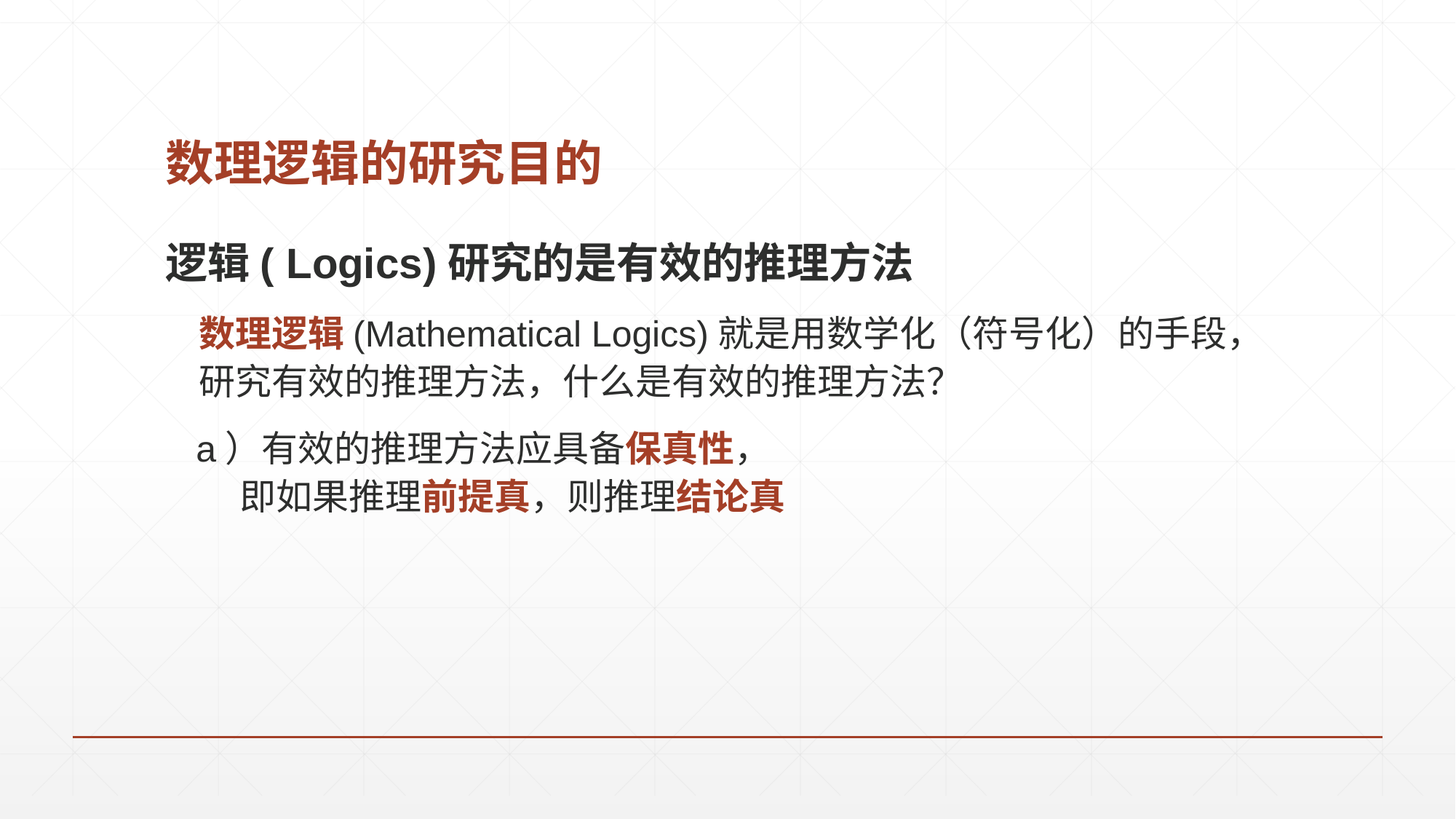

# 数理逻辑的研究目的
逻辑( Logics)研究的是有效的推理方法
   数理逻辑(Mathematical Logics)就是用数学化（符号化）的手段，
   研究有效的推理方法，什么是有效的推理方法？
   a）有效的推理方法应具备保真性，
        即如果推理前提真，则推理结论真